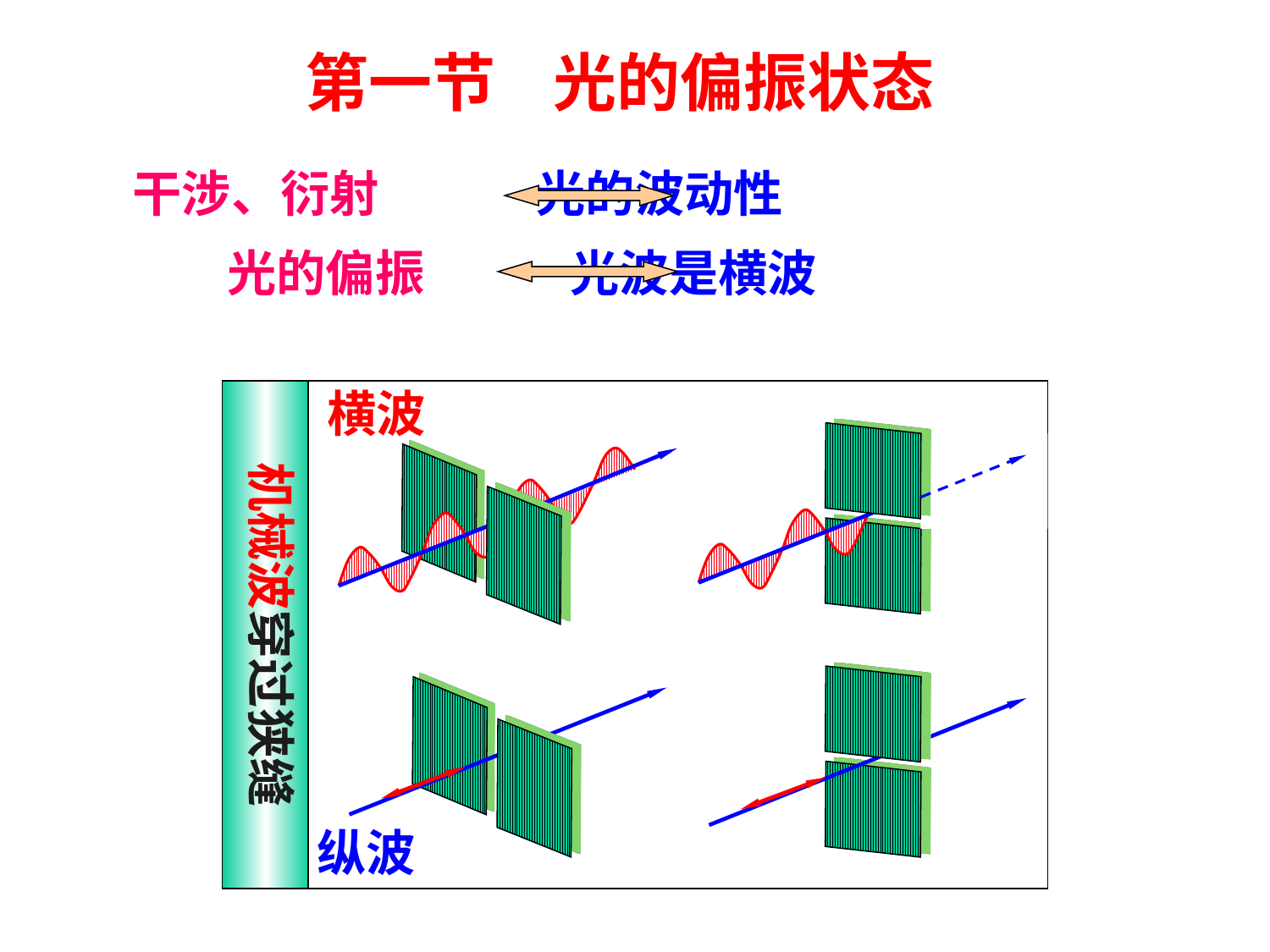

第一节    光的偏振状态
   干涉、衍射              光的波动性

光的偏振             光波是横波

横波
机械波穿过狭缝

纵波